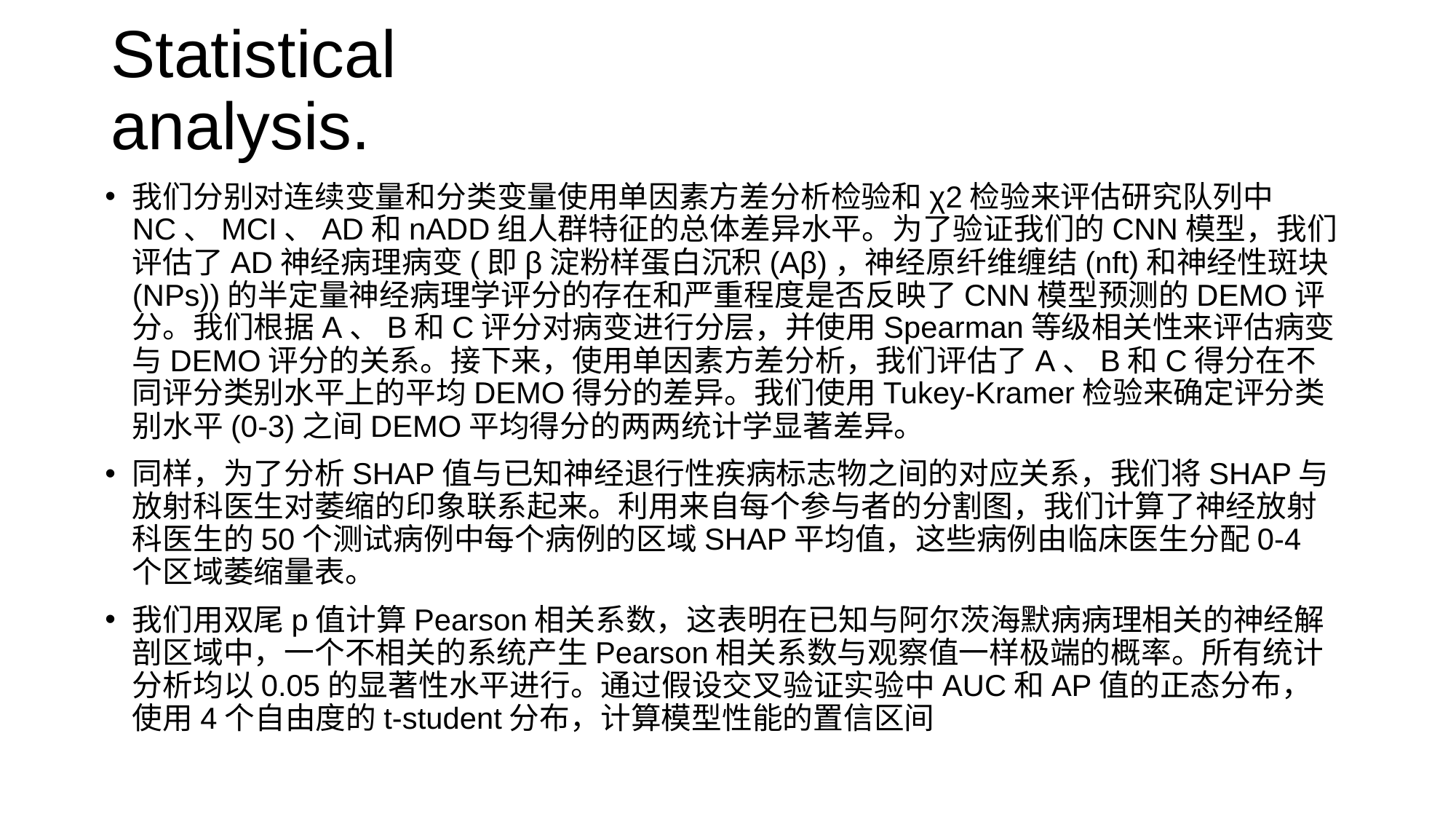

# Statistical analysis.
我们分别对连续变量和分类变量使用单因素方差分析检验和χ2检验来评估研究队列中NC、MCI、AD和nADD组人群特征的总体差异水平。为了验证我们的CNN模型，我们评估了AD神经病理病变(即β淀粉样蛋白沉积(Aβ)，神经原纤维缠结(nft)和神经性斑块(NPs))的半定量神经病理学评分的存在和严重程度是否反映了CNN模型预测的DEMO评分。我们根据A、B和C评分对病变进行分层，并使用Spearman等级相关性来评估病变与DEMO评分的关系。接下来，使用单因素方差分析，我们评估了A、B和C得分在不同评分类别水平上的平均DEMO得分的差异。我们使用Tukey-Kramer检验来确定评分类别水平(0-3)之间DEMO平均得分的两两统计学显著差异。
同样，为了分析SHAP值与已知神经退行性疾病标志物之间的对应关系，我们将SHAP与放射科医生对萎缩的印象联系起来。利用来自每个参与者的分割图，我们计算了神经放射科医生的50个测试病例中每个病例的区域SHAP平均值，这些病例由临床医生分配0-4个区域萎缩量表。
我们用双尾p值计算Pearson相关系数，这表明在已知与阿尔茨海默病病理相关的神经解剖区域中，一个不相关的系统产生Pearson相关系数与观察值一样极端的概率。所有统计分析均以0.05的显著性水平进行。通过假设交叉验证实验中AUC和AP值的正态分布，使用4个自由度的t-student分布，计算模型性能的置信区间